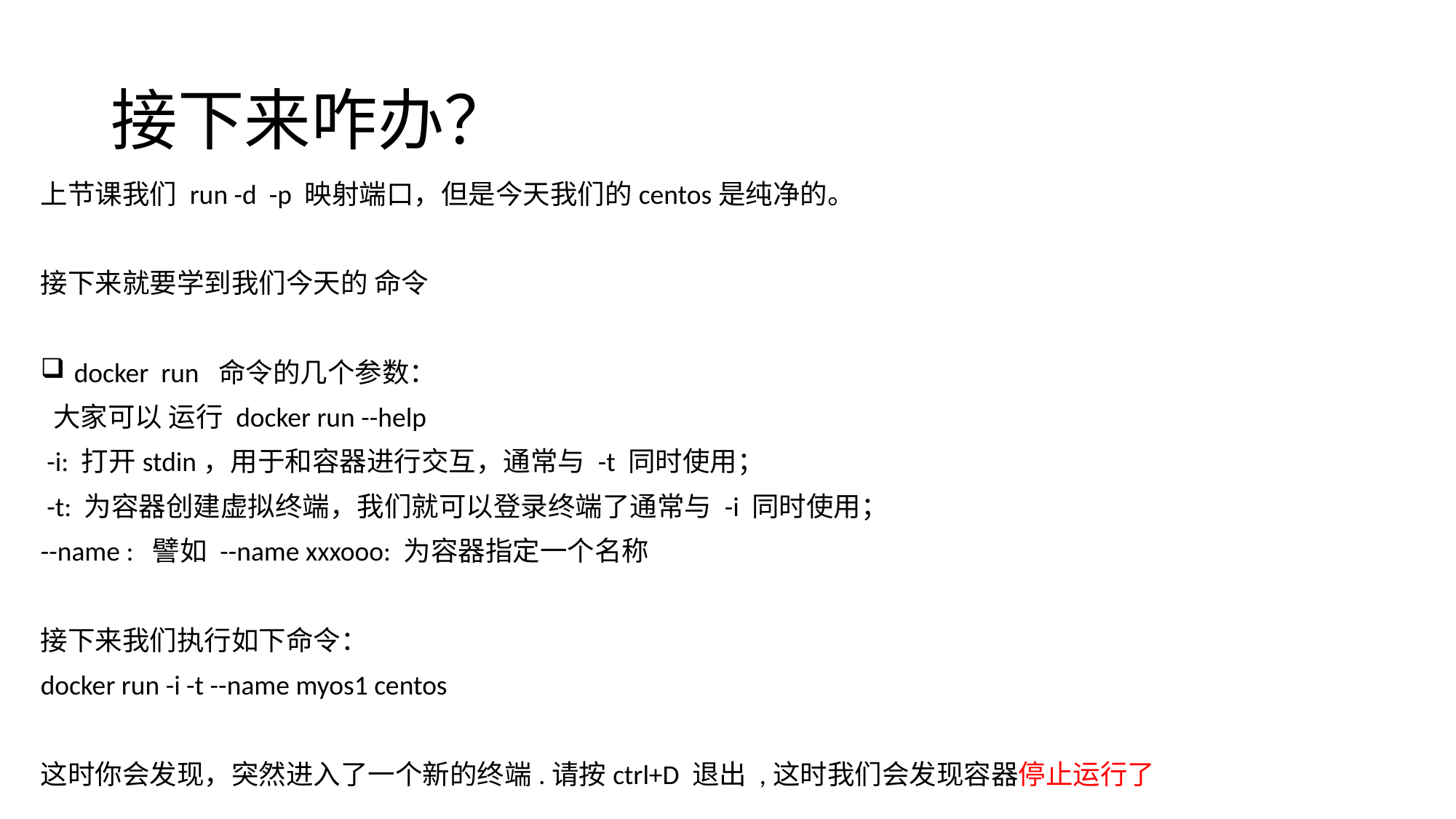

# 接下来咋办？
上节课我们 run -d  -p 映射端口，但是今天我们的centos是纯净的。

接下来就要学到我们今天的 命令

 docker  run  命令的几个参数：
 大家可以 运行 docker run --help
 -i: 打开stdin，用于和容器进行交互，通常与 -t 同时使用；
 -t: 为容器创建虚拟终端，我们就可以登录终端了通常与 -i 同时使用；
--name :  譬如 --name xxxooo: 为容器指定一个名称

接下来我们执行如下命令：
docker run -i -t --name myos1 centos

这时你会发现，突然进入了一个新的终端.请按ctrl+D 退出 ,这时我们会发现容器停止运行了